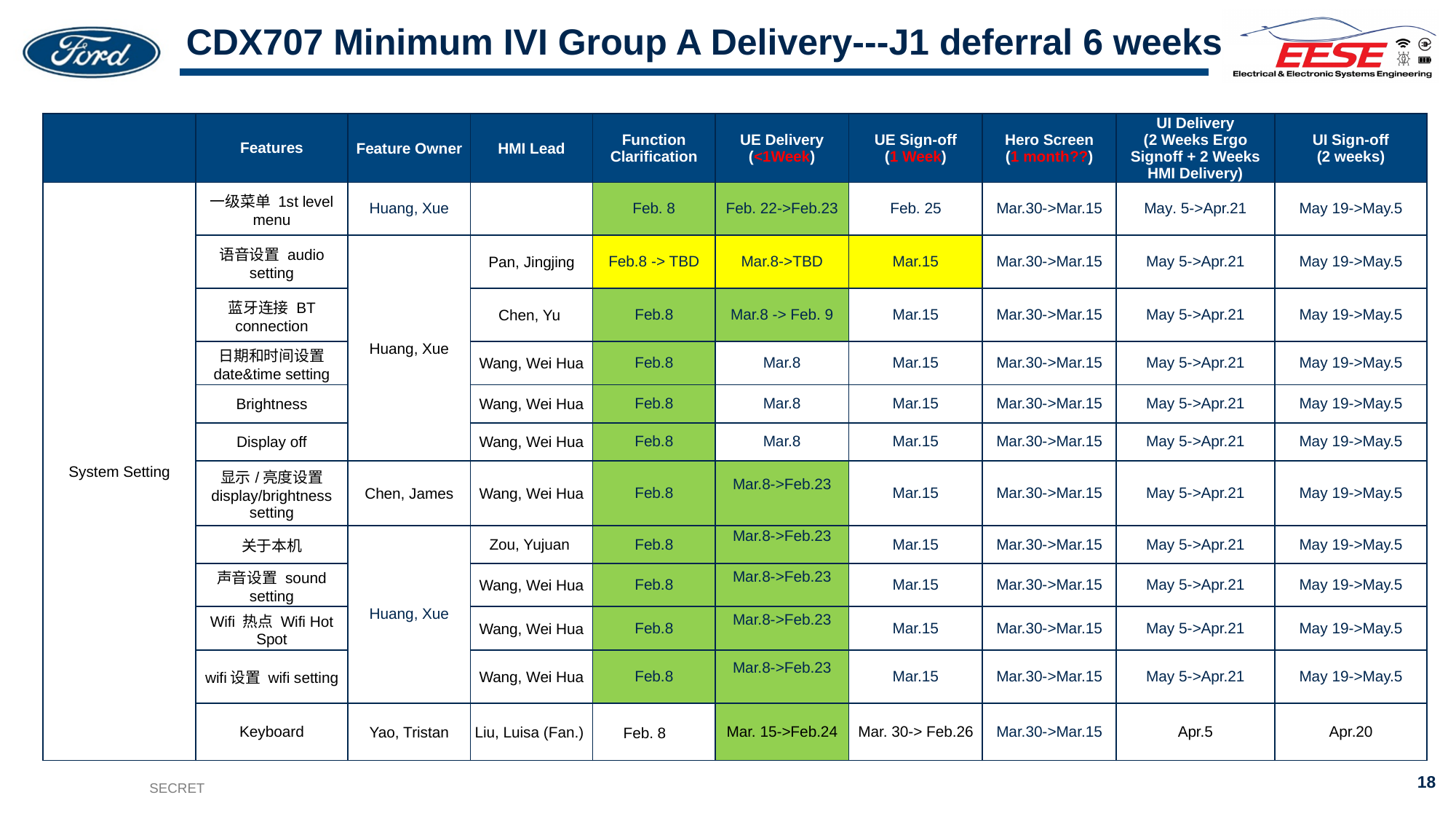

# CDX707 Minimum IVI Group A Delivery---J1 deferral 6 weeks
|  | Features | Feature Owner | HMI Lead | Function Clarification | UE Delivery (<1Week) | UE Sign-off (1 Week) | Hero Screen (1 month??) | UI Delivery (2 Weeks Ergo Signoff + 2 Weeks HMI Delivery) | UI Sign-off (2 weeks) |
| --- | --- | --- | --- | --- | --- | --- | --- | --- | --- |
| System Setting | 一级菜单 1st level menu | Huang, Xue |  | Feb. 8 | Feb. 22->Feb.23 | Feb. 25 | Mar.30->Mar.15 | May. 5->Apr.21 | May 19->May.5 |
|  | 语音设置 audio setting | Huang, Xue | Pan, Jingjing | Feb.8 -> TBD | Mar.8->TBD | Mar.15 | Mar.30->Mar.15 | May 5->Apr.21 | May 19->May.5 |
|  | 蓝牙连接 BT connection |  | Chen, Yu | Feb.8 | Mar.8 -> Feb. 9 | Mar.15 | Mar.30->Mar.15 | May 5->Apr.21 | May 19->May.5 |
|  | 日期和时间设置 date&time setting |  | Wang, Wei Hua | Feb.8 | Mar.8 | Mar.15 | Mar.30->Mar.15 | May 5->Apr.21 | May 19->May.5 |
|  | Brightness |  | Wang, Wei Hua | Feb.8 | Mar.8 | Mar.15 | Mar.30->Mar.15 | May 5->Apr.21 | May 19->May.5 |
|  | Display off |  | Wang, Wei Hua | Feb.8 | Mar.8 | Mar.15 | Mar.30->Mar.15 | May 5->Apr.21 | May 19->May.5 |
|  | 显示/亮度设置 display/brightness setting | Chen, James | Wang, Wei Hua | Feb.8 | Mar.8->Feb.23 | Mar.15 | Mar.30->Mar.15 | May 5->Apr.21 | May 19->May.5 |
|  | 关于本机 | Huang, Xue | Zou, Yujuan | Feb.8 | Mar.8->Feb.23 | Mar.15 | Mar.30->Mar.15 | May 5->Apr.21 | May 19->May.5 |
|  | 声音设置 sound setting |  | Wang, Wei Hua | Feb.8 | Mar.8->Feb.23 | Mar.15 | Mar.30->Mar.15 | May 5->Apr.21 | May 19->May.5 |
|  | Wifi 热点 Wifi Hot Spot |  | Wang, Wei Hua | Feb.8 | Mar.8->Feb.23 | Mar.15 | Mar.30->Mar.15 | May 5->Apr.21 | May 19->May.5 |
|  | wifi设置 wifi setting |  | Wang, Wei Hua | Feb.8 | Mar.8->Feb.23 | Mar.15 | Mar.30->Mar.15 | May 5->Apr.21 | May 19->May.5 |
|  | Keyboard | Yao, Tristan | Liu, Luisa (Fan.) | Feb. 8 | Mar. 15->Feb.24 | Mar. 30-> Feb.26 | Mar.30->Mar.15 | Apr.5 | Apr.20 |